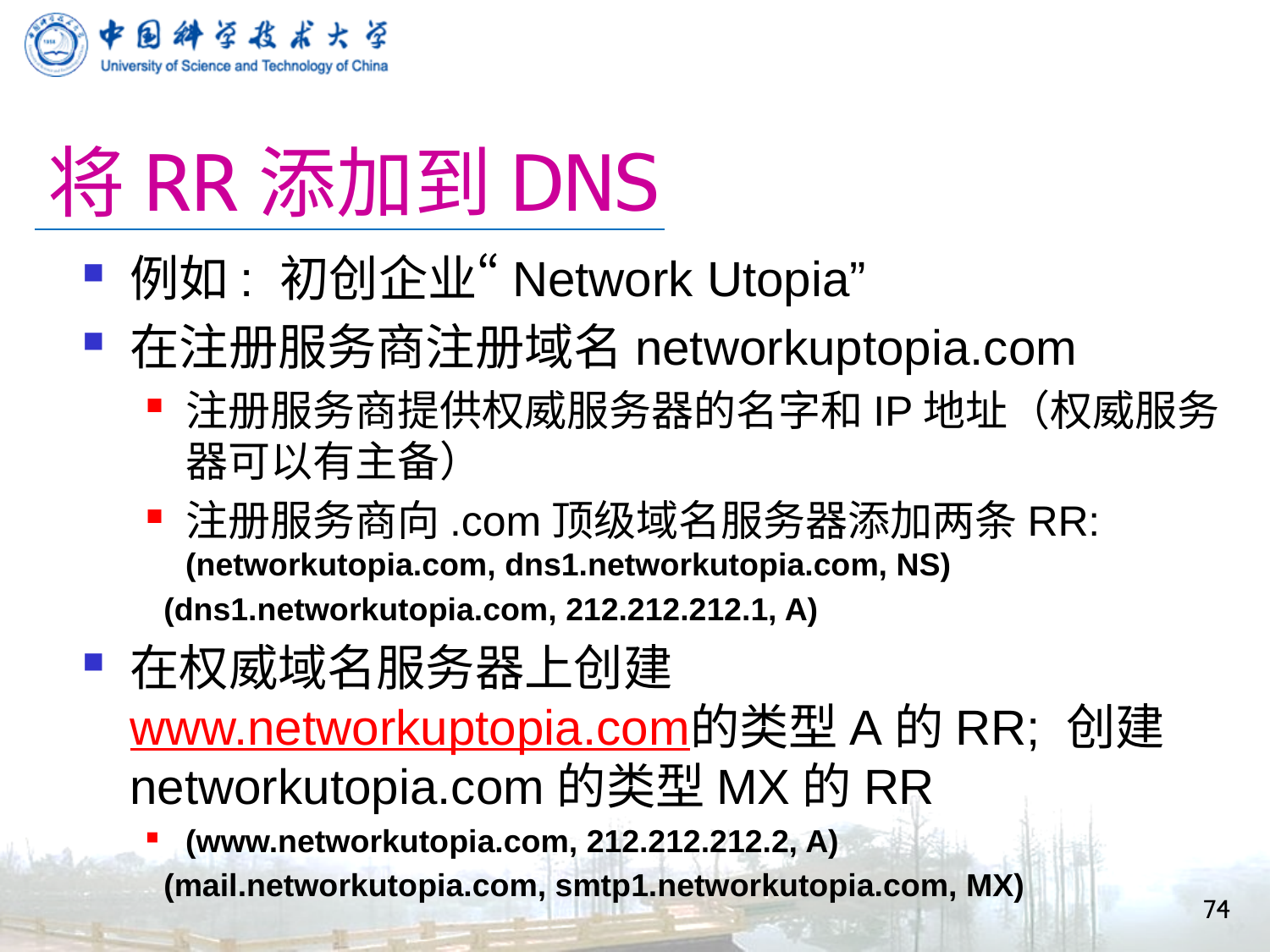

# 将RR添加到DNS
例如: 初创企业“Network Utopia”
在注册服务商注册域名networkuptopia.com
注册服务商提供权威服务器的名字和IP地址（权威服务器可以有主备）
注册服务商向.com顶级域名服务器添加两条RR:
(networkutopia.com, dns1.networkutopia.com, NS)
  (dns1.networkutopia.com, 212.212.212.1, A)
在权威域名服务器上创建www.networkuptopia.com的类型A的RR; 创建networkutopia.com的类型MX的RR
(www.networkutopia.com, 212.212.212.2, A)
  (mail.networkutopia.com, smtp1.networkutopia.com, MX)

74